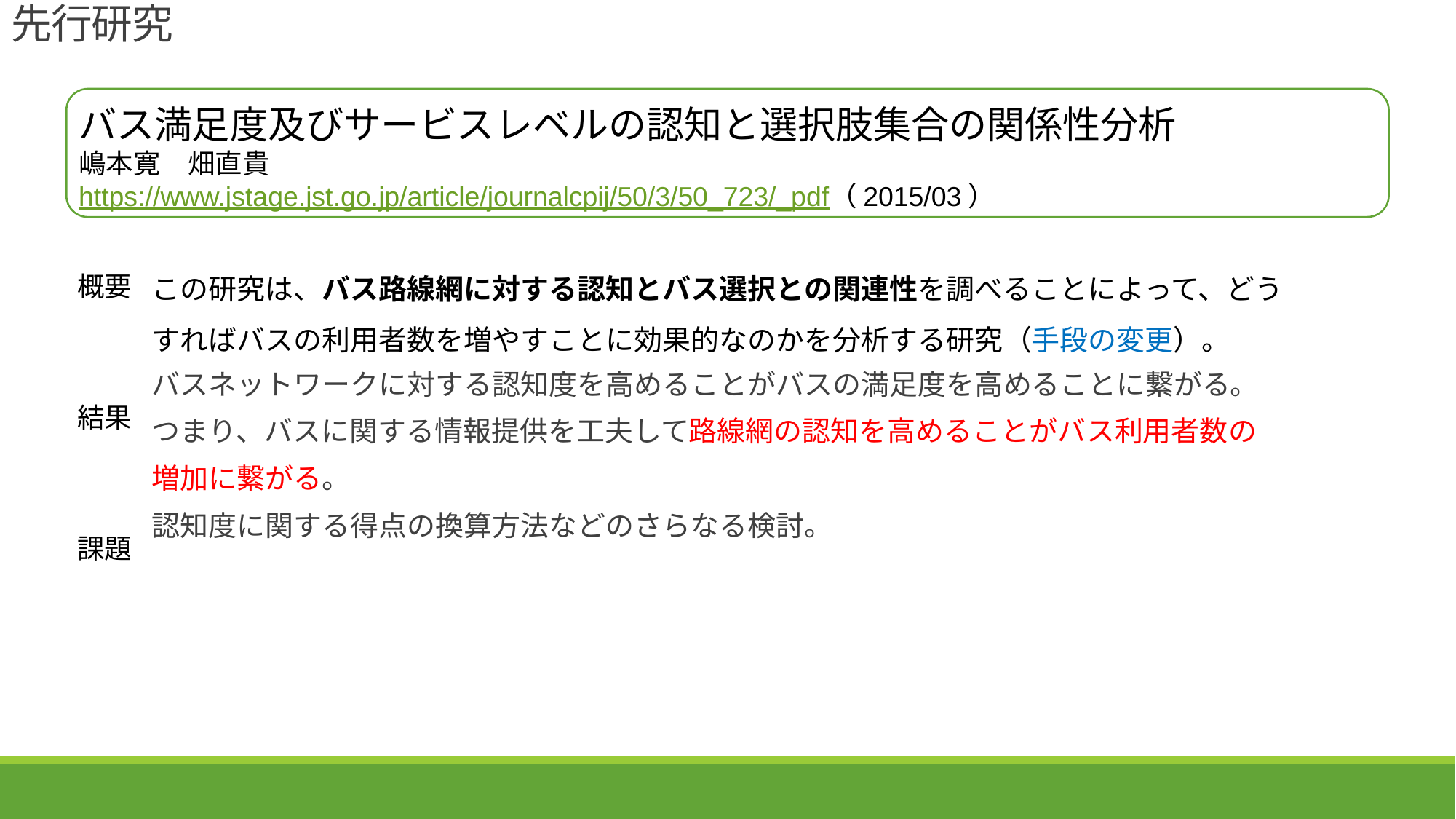

# 先行研究

バス満足度及びサービスレベルの認知と選択肢集合の関係性分析
嶋本寛　畑直貴
https://www.jstage.jst.go.jp/article/journalcpij/50/3/50_723/_pdf（2015/03）

この研究は、バス路線網に対する認知とバス選択との関連性を調べることによって、どうすればバスの利用者数を増やすことに効果的なのかを分析する研究（手段の変更）。
バスネットワークに対する認知度を高めることがバスの満足度を高めることに繋がる。
つまり、バスに関する情報提供を工夫して路線網の認知を高めることがバス利用者数の
増加に繋がる。
認知度に関する得点の換算方法などのさらなる検討。

概要

結果

課題